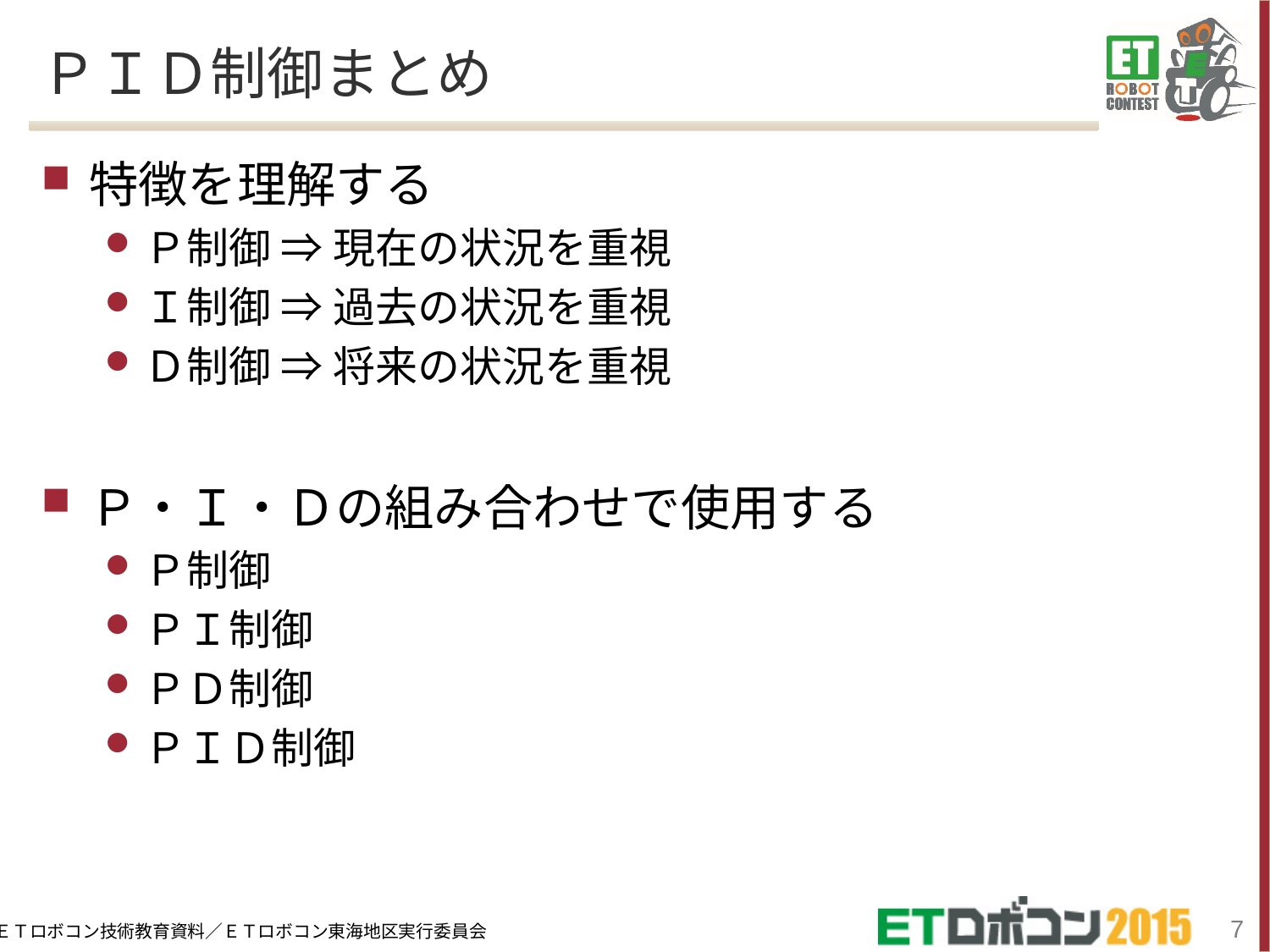

# ＰＩＤ制御まとめ
特徴を理解する
Ｐ制御 ⇒ 現在の状況を重視
Ｉ制御 ⇒ 過去の状況を重視
Ｄ制御 ⇒ 将来の状況を重視

Ｐ・Ｉ・Ｄの組み合わせで使用する
Ｐ制御
ＰＩ制御
ＰＤ制御
ＰＩＤ制御

7